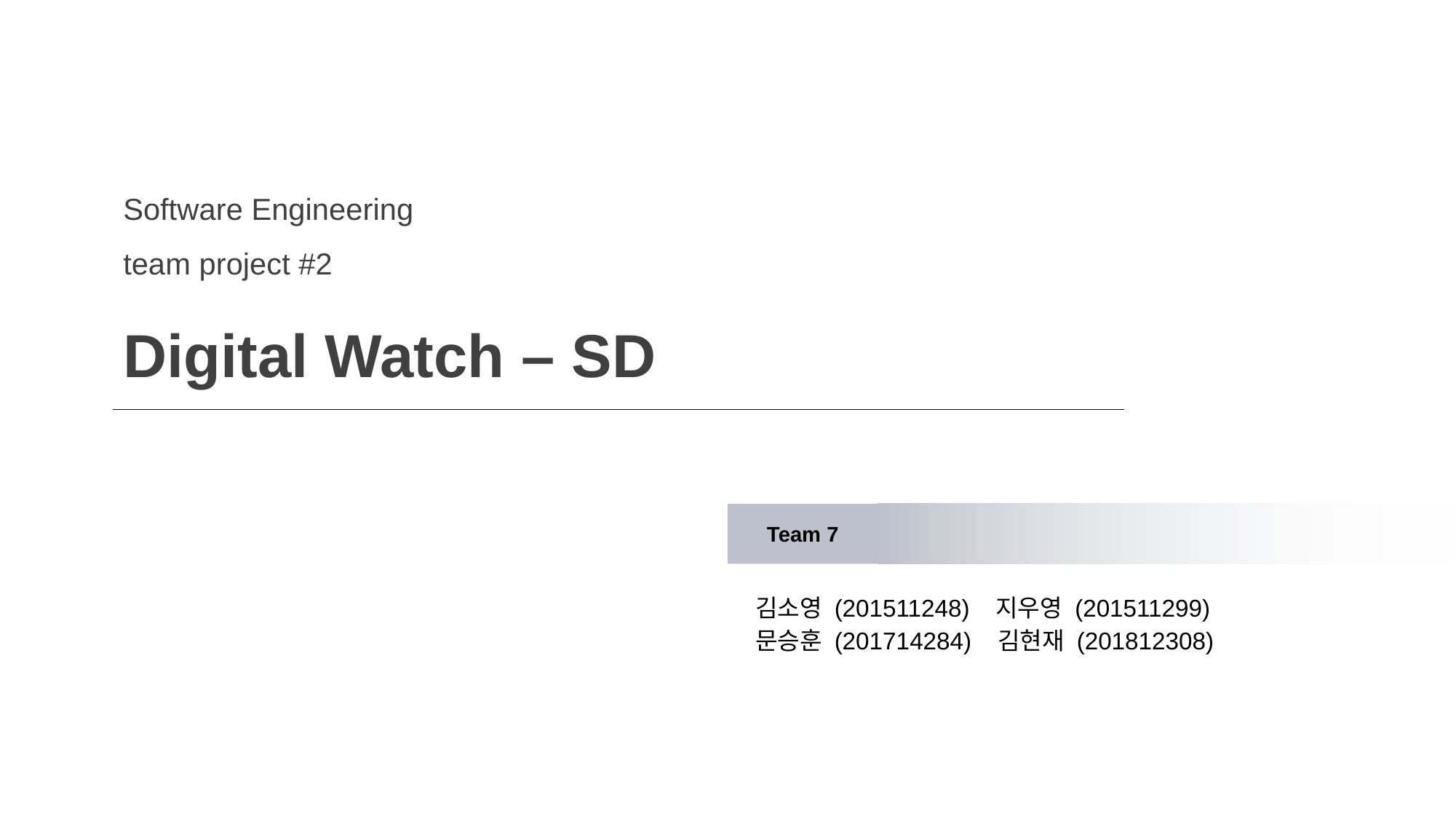

Software Engineering
team project #2
Digital Watch – SD

Team 7

김소영 (201511248)   지우영 (201511299)
문승훈 (201714284)   김현재 (201812308)